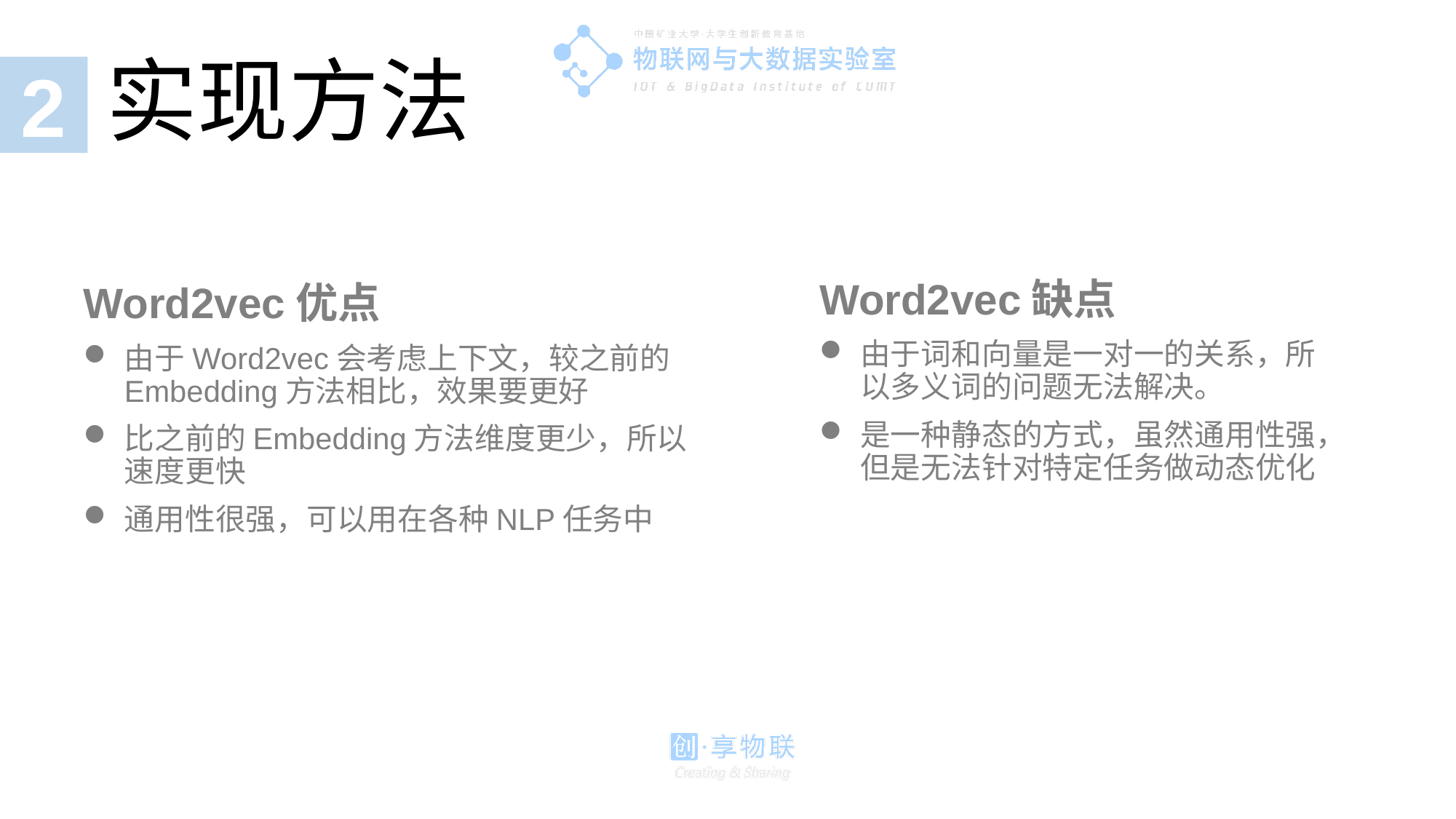

2
# 实现方法
Word2vec优点
由于Word2vec会考虑上下文，较之前的 Embedding方法相比，效果要更好
比之前的Embedding方法维度更少，所以速度更快
通用性很强，可以用在各种NLP任务中
Word2vec缺点
由于词和向量是一对一的关系，所以多义词的问题无法解决。
是一种静态的方式，虽然通用性强，但是无法针对特定任务做动态优化